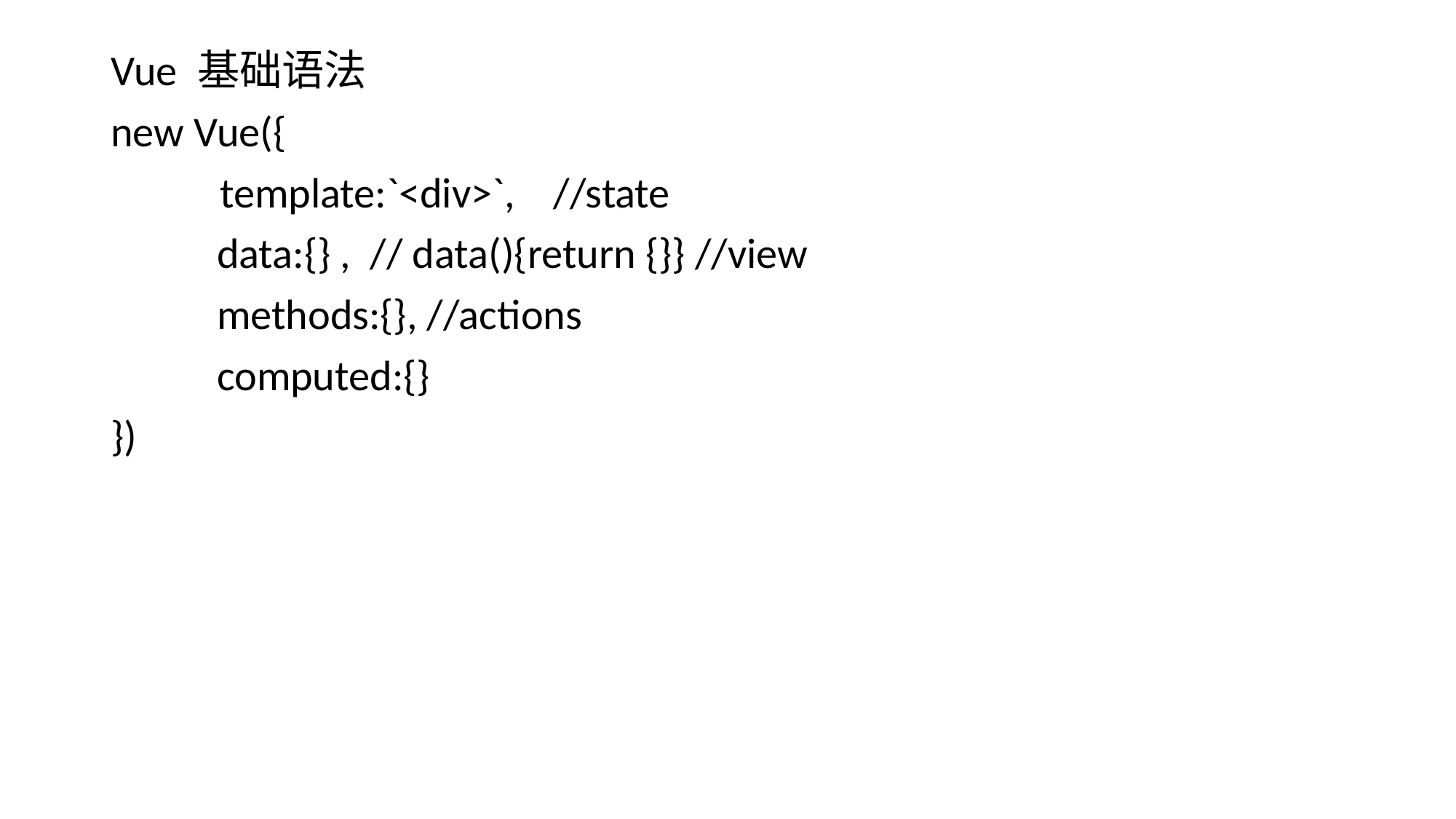

# Vue 基础语法
new Vue({
	template:`<div>`,    //state
           data:{} ,  // data(){return {}} //view
           methods:{}, //actions
           computed:{}
})